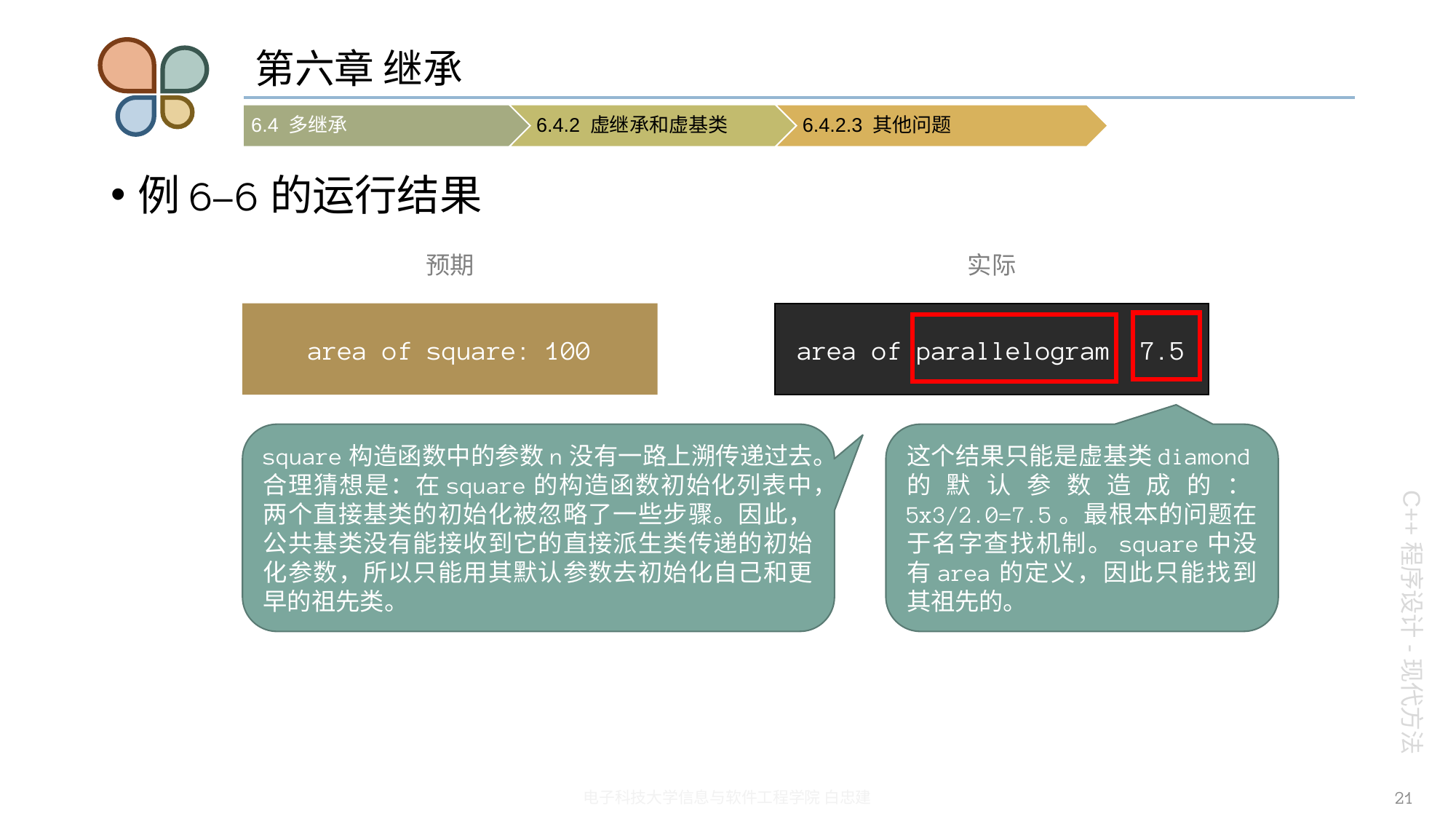

# 第六章 继承
6.4 多继承
6.4.2 虚继承和虚基类
6.4.2.3 其他问题
例6-6的运行结果
预期
实际
area of square: 100
area of parallelogram: 7.5

square构造函数中的参数n没有一路上溯传递过去。合理猜想是：在square的构造函数初始化列表中，两个直接基类的初始化被忽略了一些步骤。因此，公共基类没有能接收到它的直接派生类传递的初始化参数，所以只能用其默认参数去初始化自己和更早的祖先类。
这个结果只能是虚基类diamond的默认参数造成的：5x3/2.0=7.5。最根本的问题在于名字查找机制。square中没有area的定义，因此只能找到其祖先的。
21